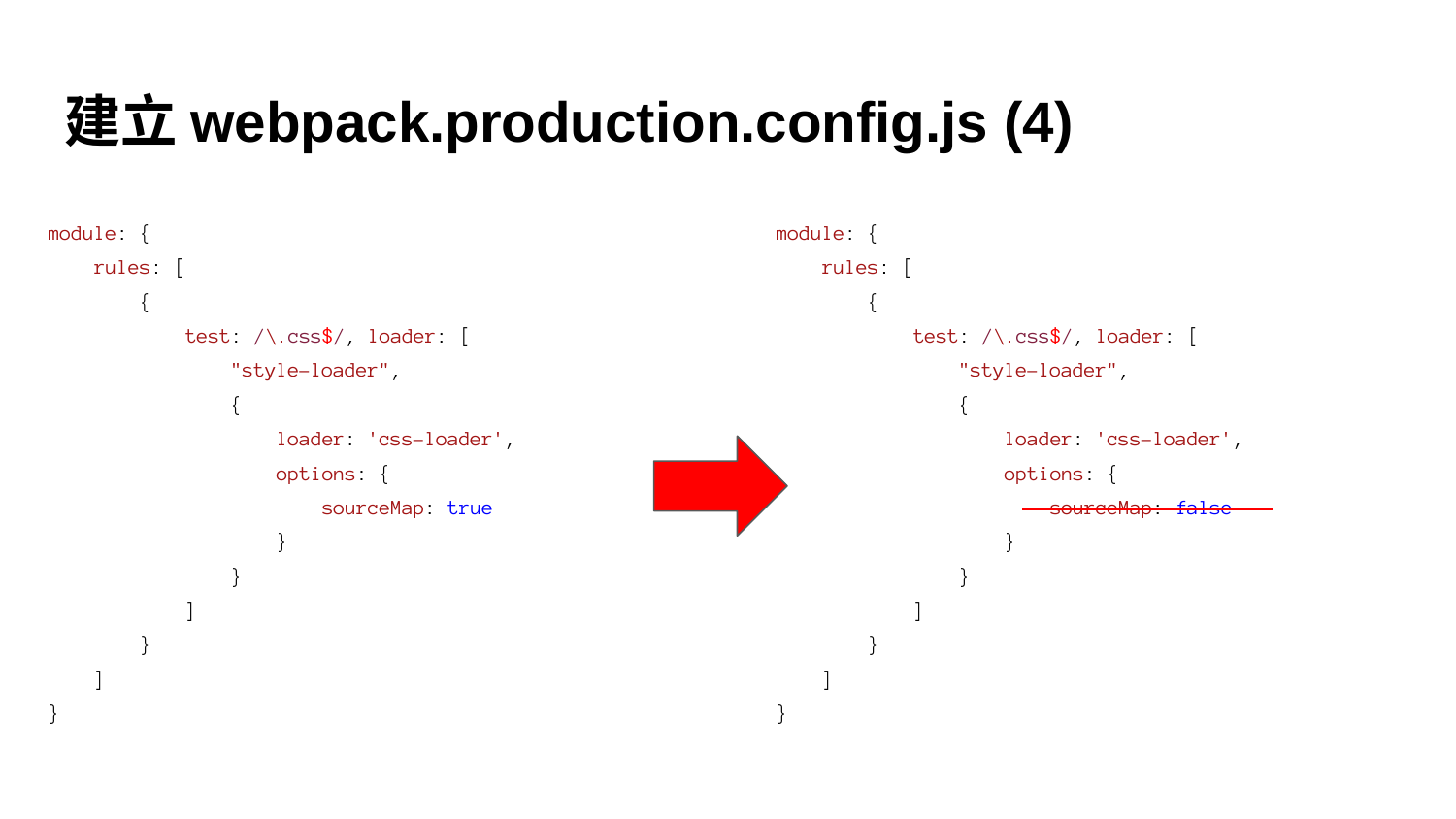

# 建立webpack.production.config.js (4)

   module: {
       rules: [
           {
               test: /\.css$/, loader: [
                   "style-loader",
                   {
                       loader: 'css-loader',
                       options: {
                           sourceMap: true
                       }
                   }
               ]
           }
       ]
   }
   module: {
       rules: [
           {
               test: /\.css$/, loader: [
                   "style-loader",
                   {
                       loader: 'css-loader',
                       options: {
                           sourceMap: false
                       }
                   }
               ]
           }
       ]
   }